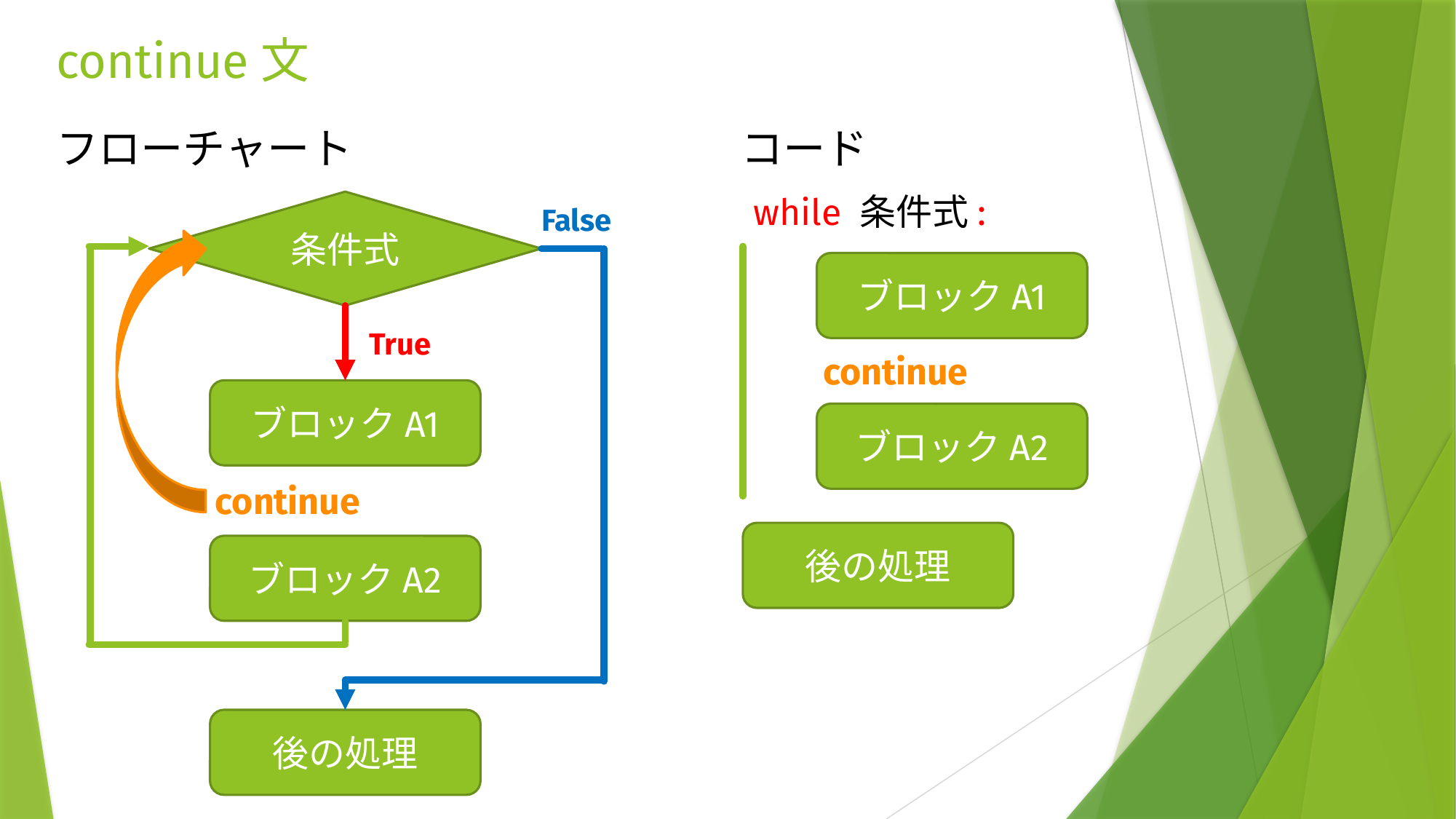

# continue文
フローチャート
コード
while 条件式:
条件式
False

ブロックA1
True
continue
ブロックA1
ブロックA2
continue
後の処理
ブロックA2
後の処理